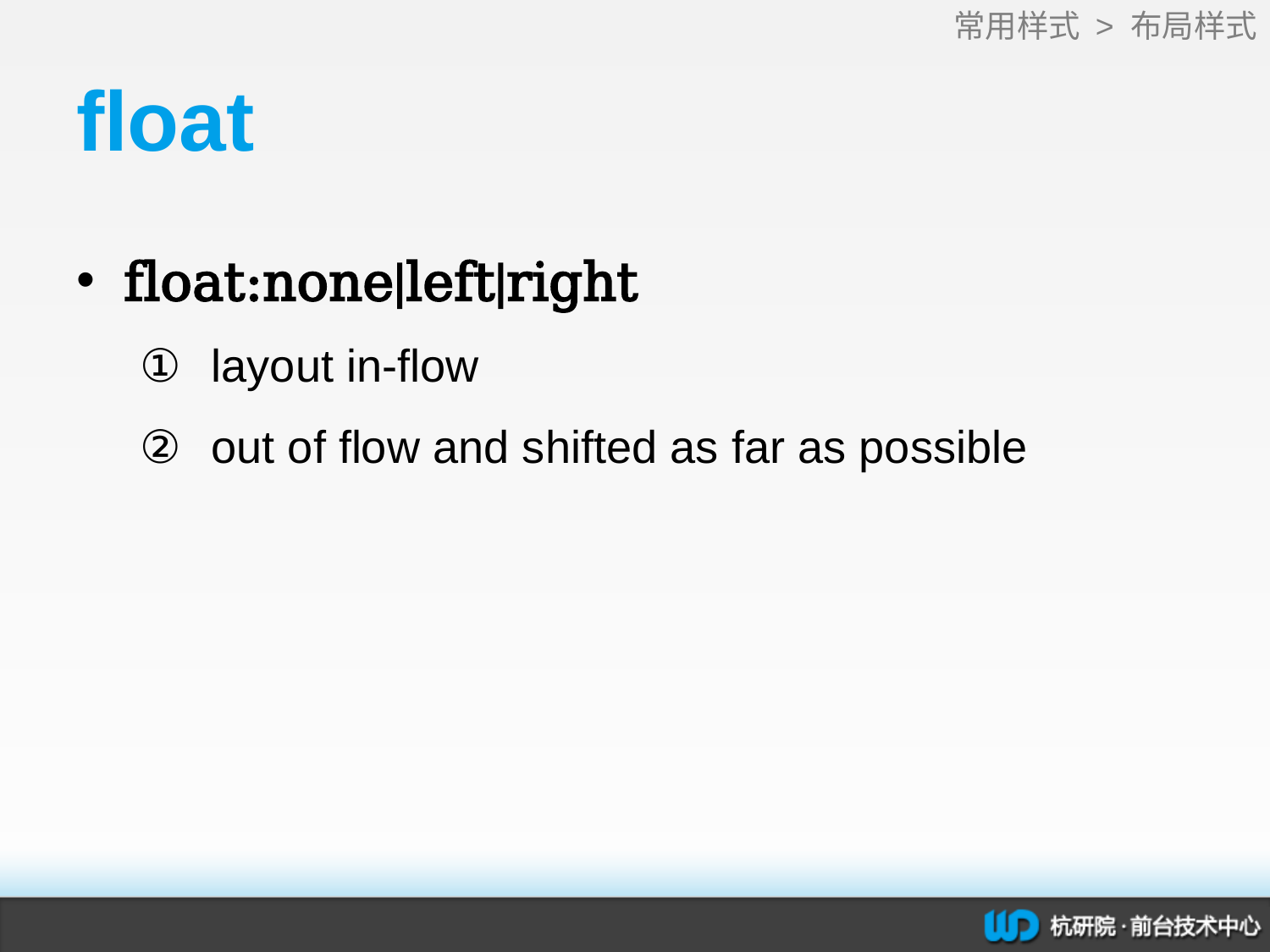

常用样式 > 布局样式
# float
float:none|left|right
layout in-flow
out of flow and shifted as far as possible